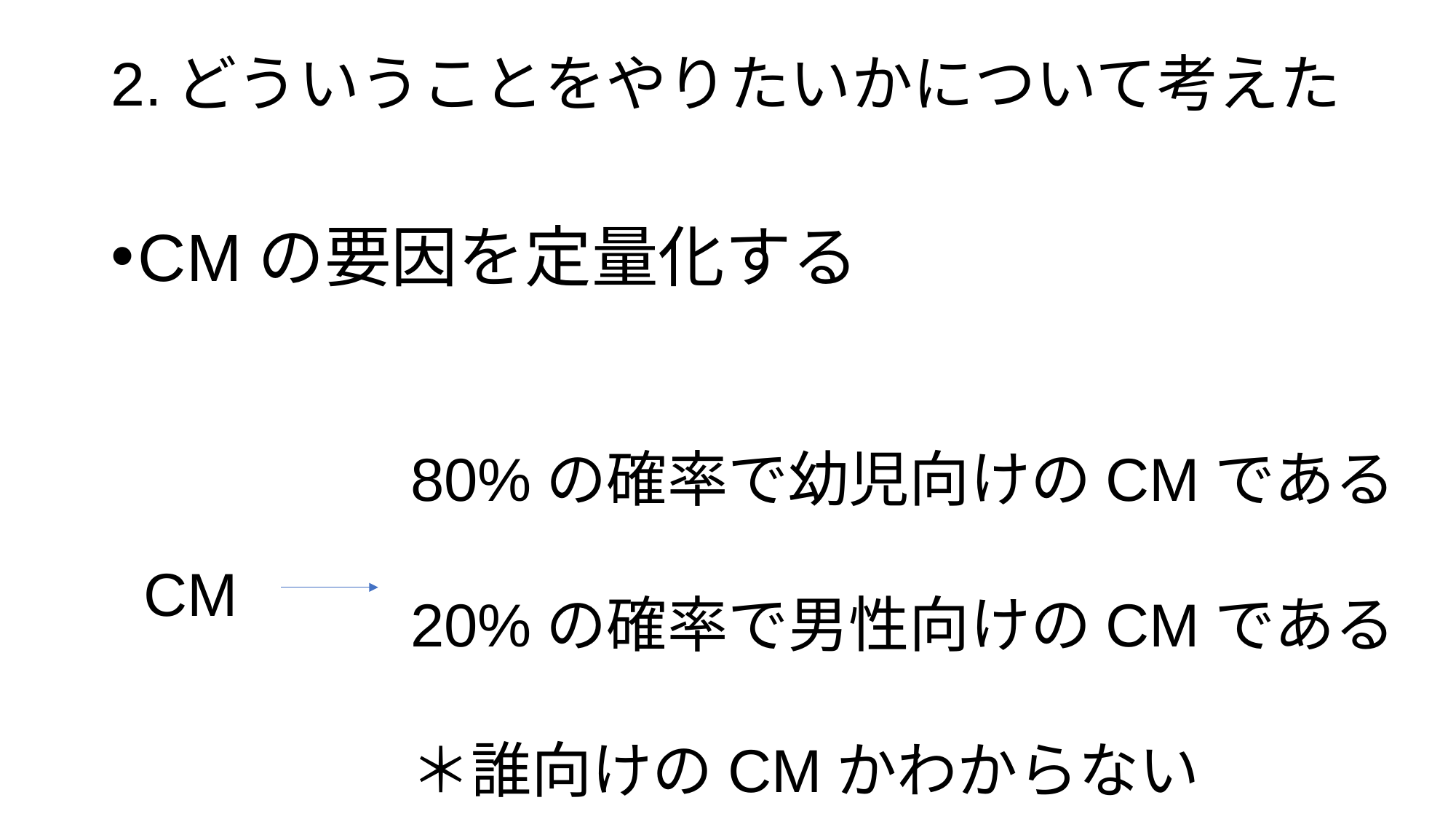

# 2.どういうことをやりたいかについて考えた
CMの要因を定量化する

80%の確率で幼児向けのCMである

20%の確率で男性向けのCMである

＊誰向けのCMかわからない
CM